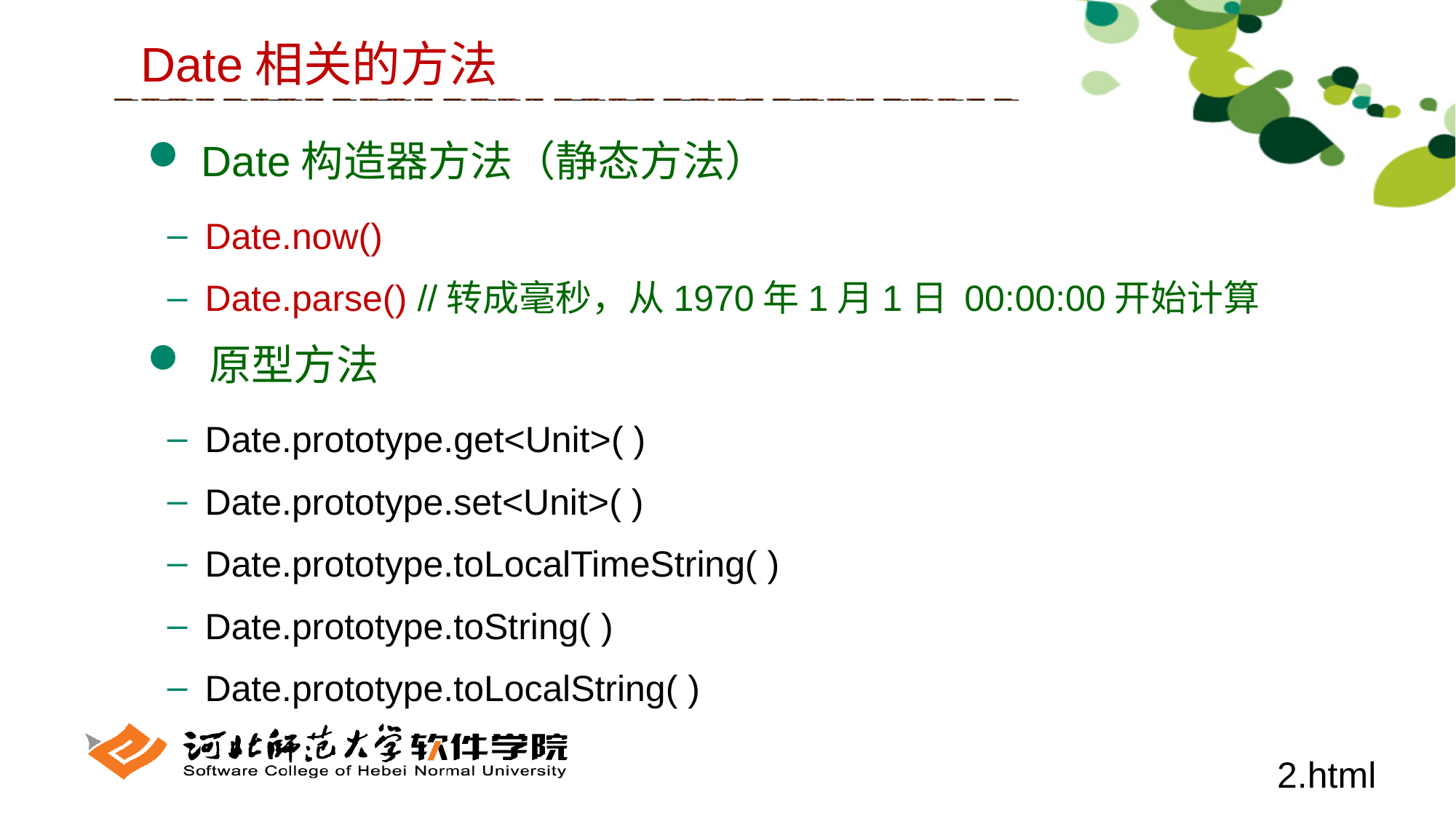

Date相关的方法
 Date构造器方法（静态方法）
 Date.now()
 Date.parse() //转成毫秒，从1970年1月1日 00:00:00开始计算
 原型方法
 Date.prototype.get<Unit>( )
 Date.prototype.set<Unit>( )
 Date.prototype.toLocalTimeString( )
 Date.prototype.toString( )
 Date.prototype.toLocalString( )
2.html